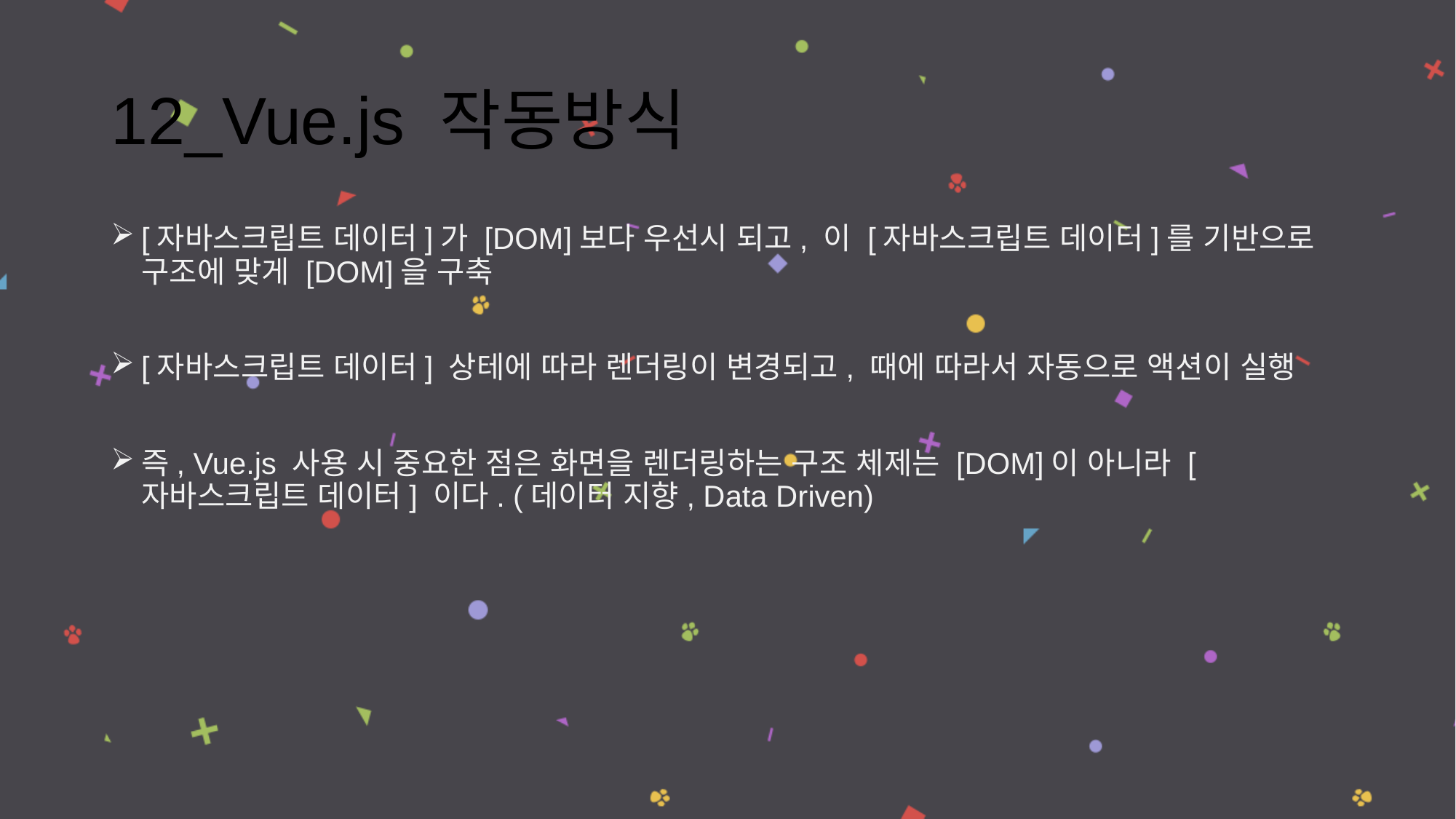

# 12_Vue.js 작동방식
[자바스크립트 데이터]가 [DOM]보다 우선시 되고, 이 [자바스크립트 데이터]를 기반으로 구조에 맞게 [DOM]을 구축

[자바스크립트 데이터] 상테에 따라 렌더링이 변경되고, 때에 따라서 자동으로 액션이 실행

즉, Vue.js 사용 시 중요한 점은 화면을 렌더링하는 구조 체제는 [DOM]이 아니라 [자바스크립트 데이터] 이다. (데이터 지향, Data Driven)